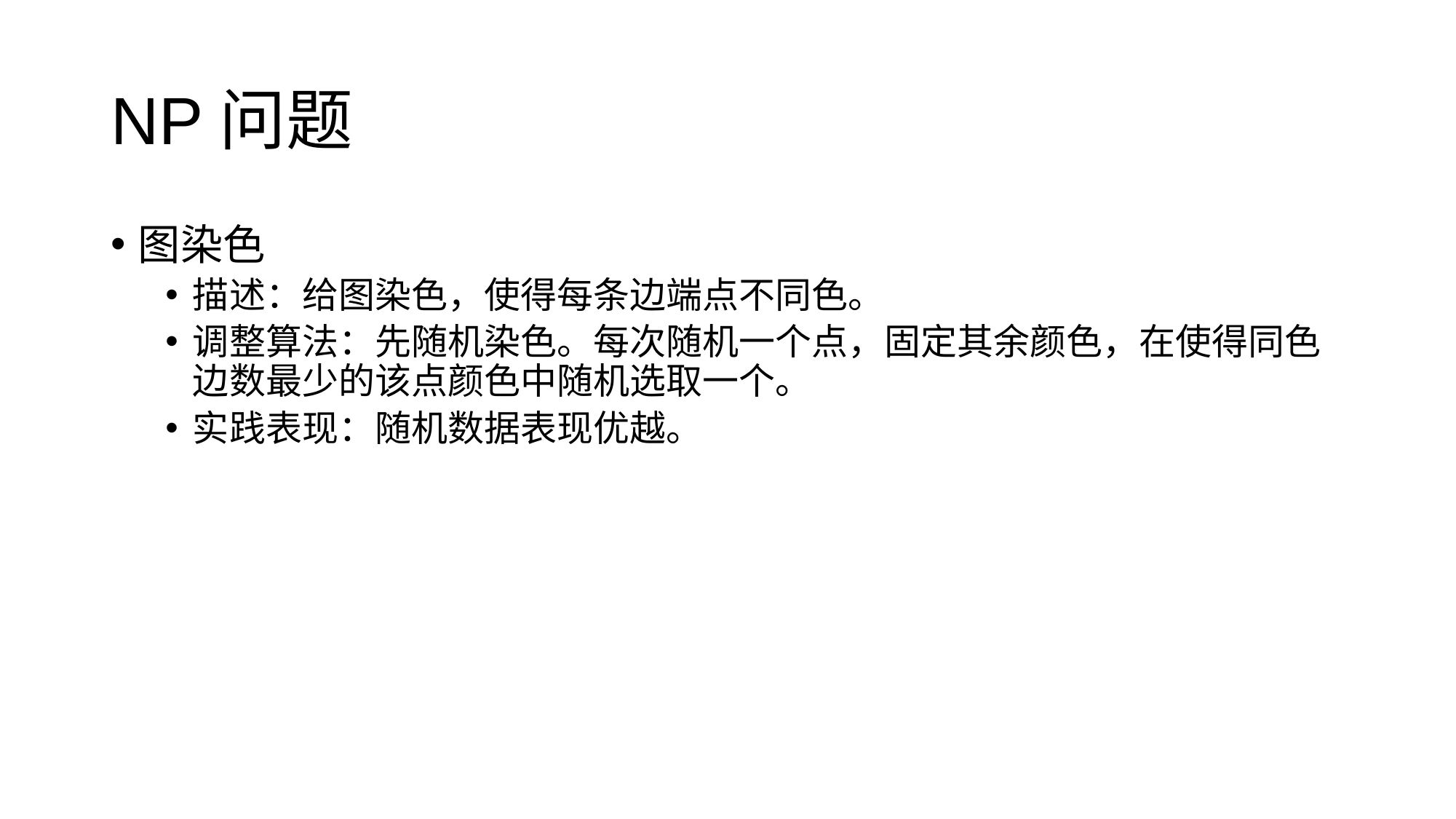

# NP问题
图染色
描述：给图染色，使得每条边端点不同色。
调整算法：先随机染色。每次随机一个点，固定其余颜色，在使得同色边数最少的该点颜色中随机选取一个。
实践表现：随机数据表现优越。